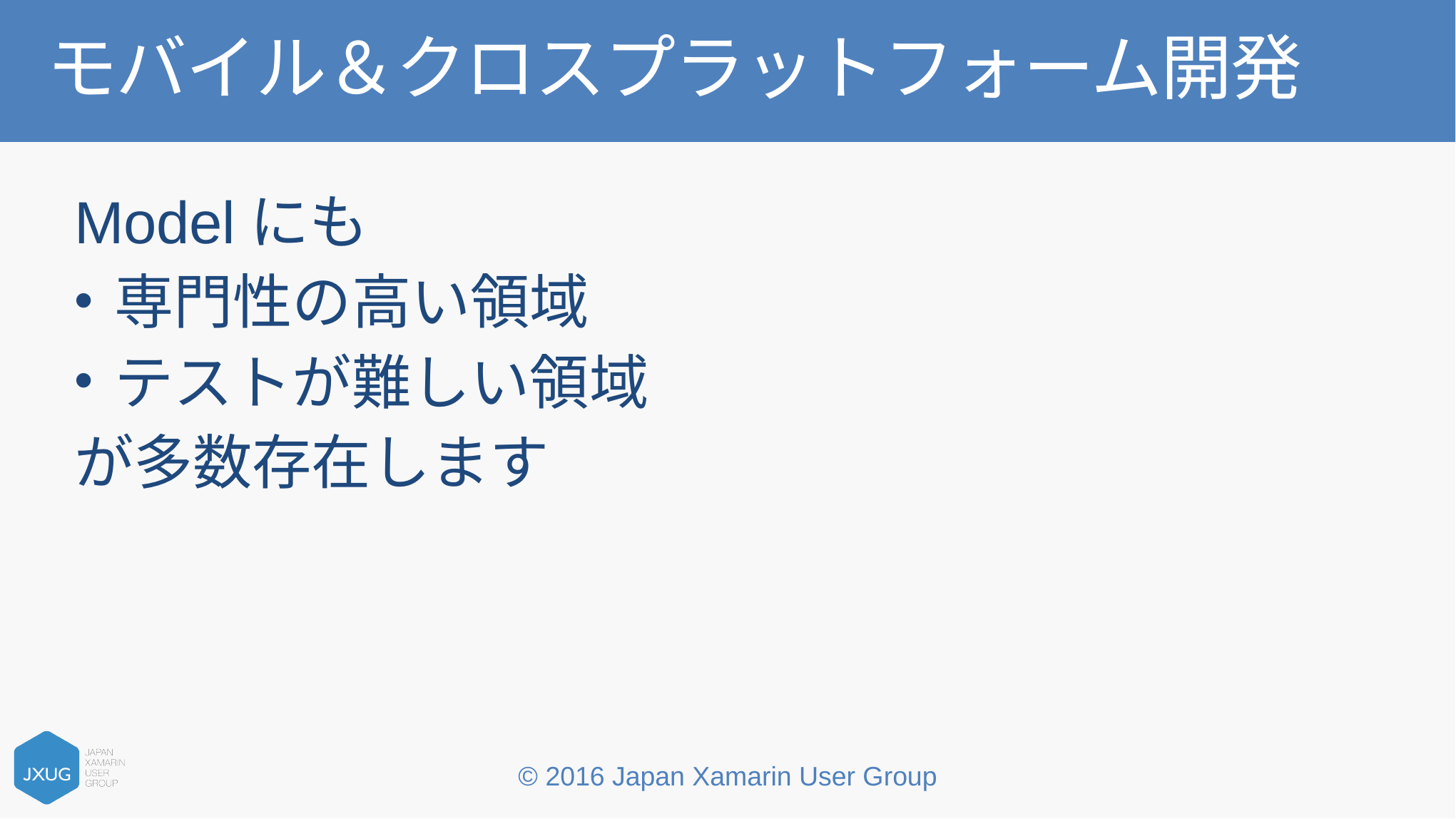

# モバイル＆クロスプラットフォーム開発
Modelにも
専門性の高い領域
テストが難しい領域
が多数存在します